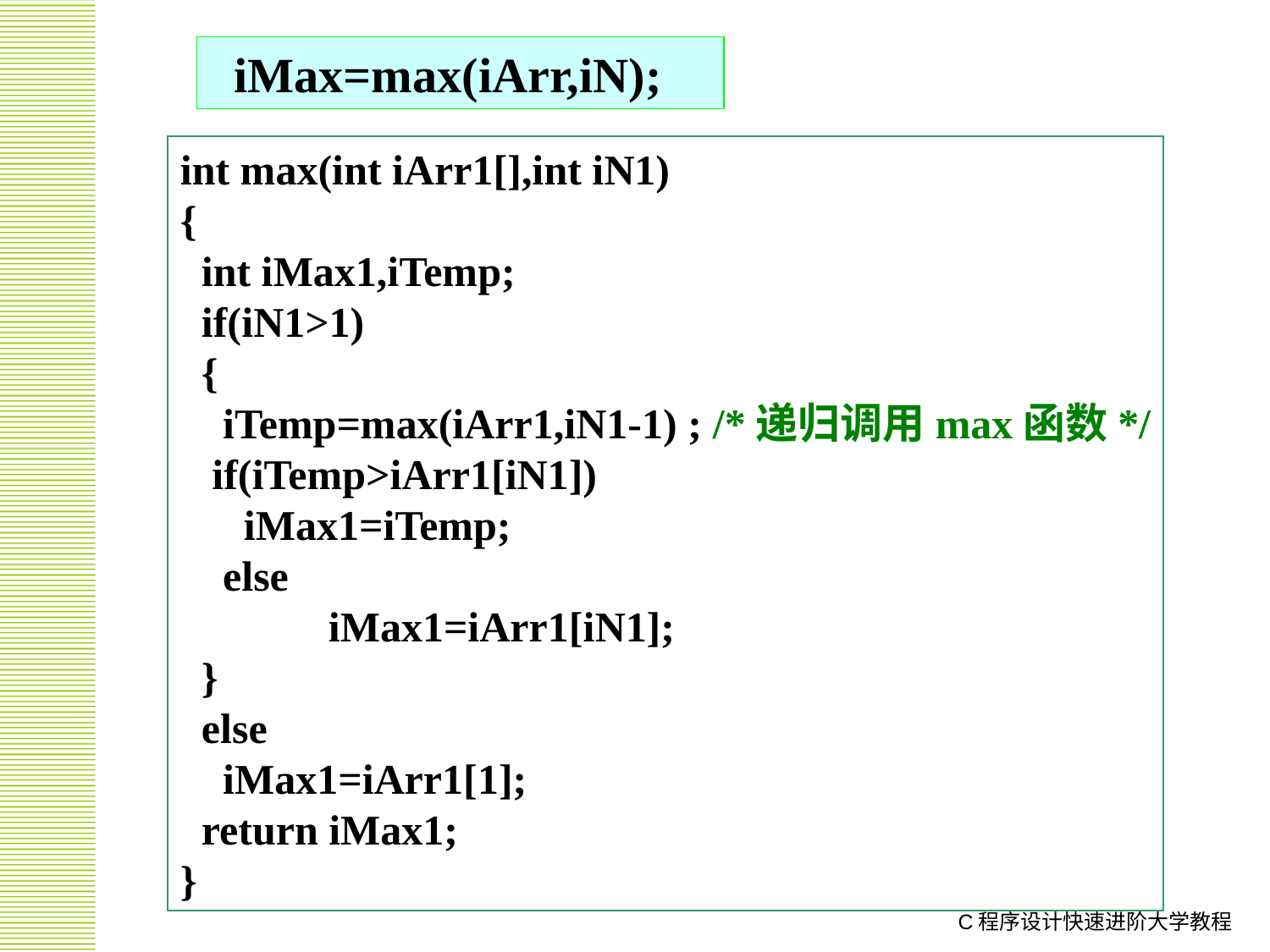

iMax=max(iArr,iN);
int max(int iArr1[],int iN1)
{
  int iMax1,iTemp;
  if(iN1>1)
  {
    iTemp=max(iArr1,iN1-1) ; /*递归调用max函数*/
   if(iTemp>iArr1[iN1])
      iMax1=iTemp;
    else
	  iMax1=iArr1[iN1];
  }
  else
    iMax1=iArr1[1];
  return iMax1;
}
60
C程序设计快速进阶大学教程